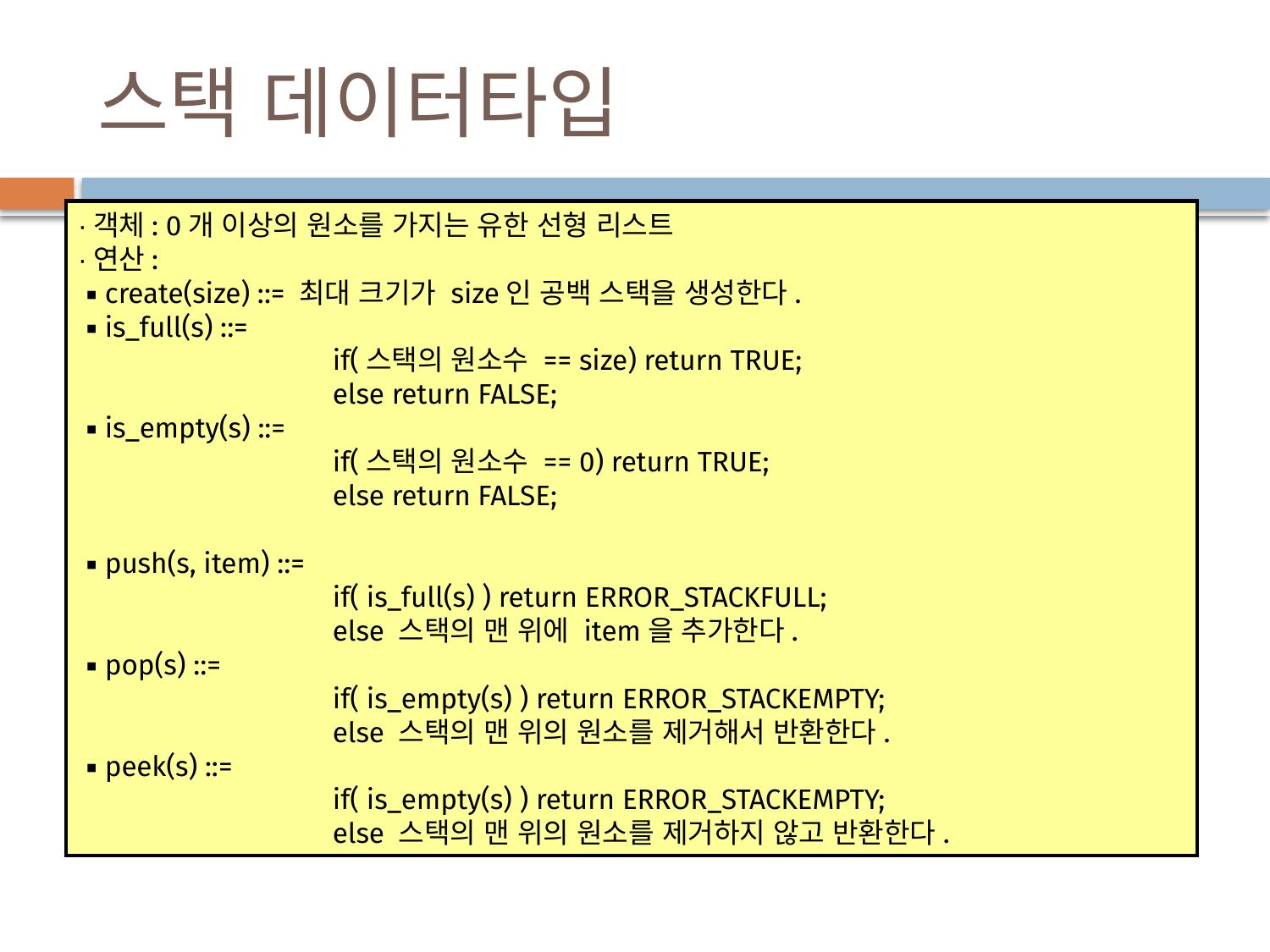

# 스택 데이터타입
∙객체: 0개 이상의 원소를 가지는 유한 선형 리스트
∙연산:
 ▪ create(size) ::= 최대 크기가 size인 공백 스택을 생성한다.
 ▪ is_full(s) ::=
		if(스택의 원소수 == size) return TRUE;
		else return FALSE;
 ▪ is_empty(s) ::=
		if(스택의 원소수 == 0) return TRUE;
		else return FALSE;

 ▪ push(s, item) ::=
		if( is_full(s) ) return ERROR_STACKFULL;
		else 스택의 맨 위에 item을 추가한다.
 ▪ pop(s) ::=
		if( is_empty(s) ) return ERROR_STACKEMPTY;
		else 스택의 맨 위의 원소를 제거해서 반환한다.
 ▪ peek(s) ::=
		if( is_empty(s) ) return ERROR_STACKEMPTY;
		else 스택의 맨 위의 원소를 제거하지 않고 반환한다.